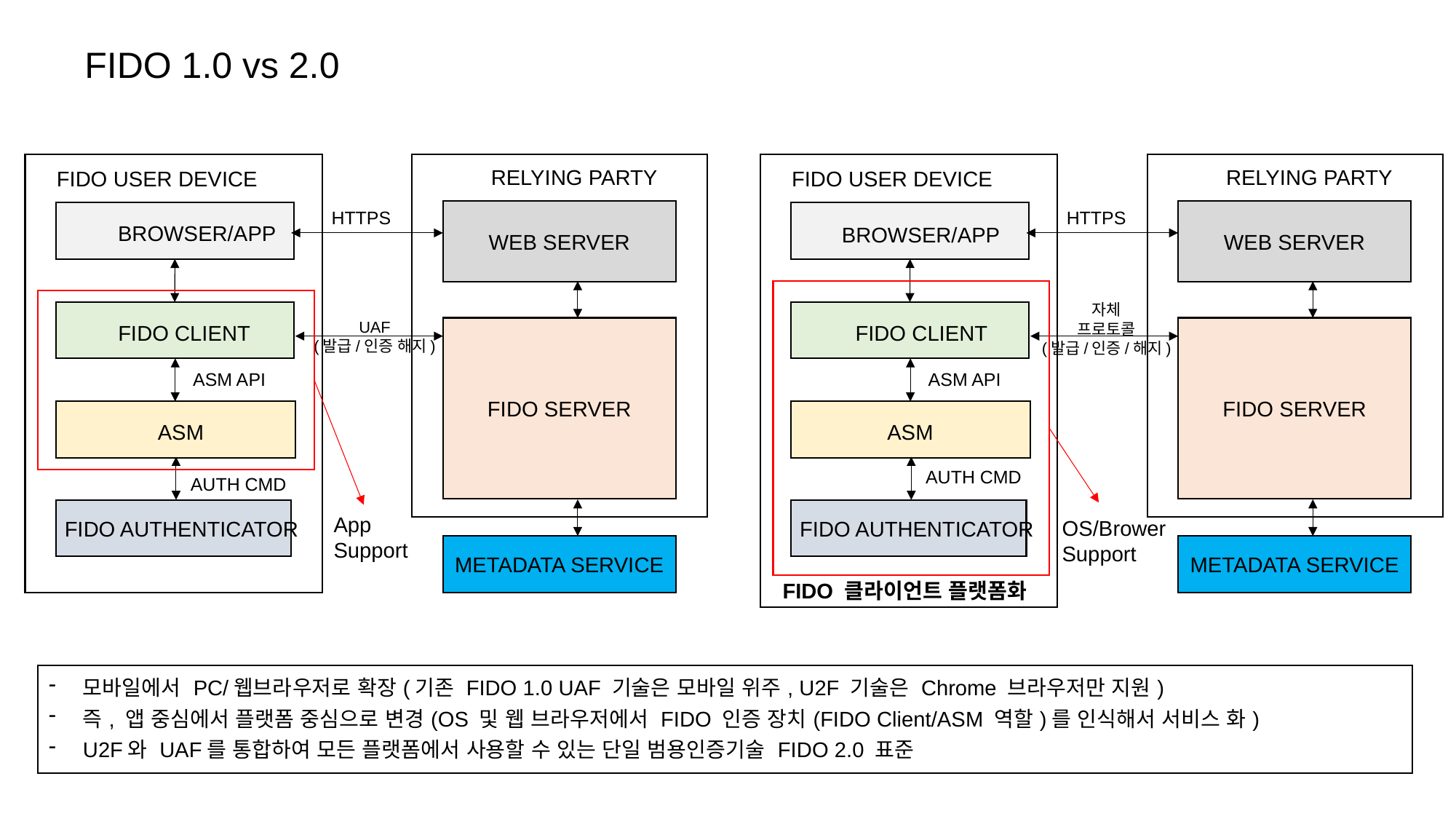

FIDO 1.0 vs 2.0

RELYING PARTY
RELYING PARTY
FIDO USER DEVICE
FIDO USER DEVICE
WEB SERVER
WEB SERVER
HTTPS
HTTPS

BROWSER/APP
BROWSER/APP

자체
프로토콜
(발급/인증/해지)

UAF
(발급/인증 해지)
FIDO CLIENT
FIDO CLIENT
FIDO SERVER
FIDO SERVER
ASM API
ASM API

ASM
ASM
AUTH CMD
AUTH CMD

App
Support
OS/Brower
Support
FIDO AUTHENTICATOR
FIDO AUTHENTICATOR
METADATA SERVICE
METADATA SERVICE
FIDO 클라이언트 플랫폼화
| 모바일에서 PC/웹브라우저로 확장(기존 FIDO 1.0 UAF 기술은 모바일 위주, U2F 기술은 Chrome 브라우저만 지원) 즉, 앱 중심에서 플랫폼 중심으로 변경(OS 및 웹 브라우저에서 FIDO 인증 장치(FIDO Client/ASM 역할)를 인식해서 서비스 화) U2F와 UAF를 통합하여 모든 플랫폼에서 사용할 수 있는 단일 범용인증기술 FIDO 2.0 표준 |
| --- |